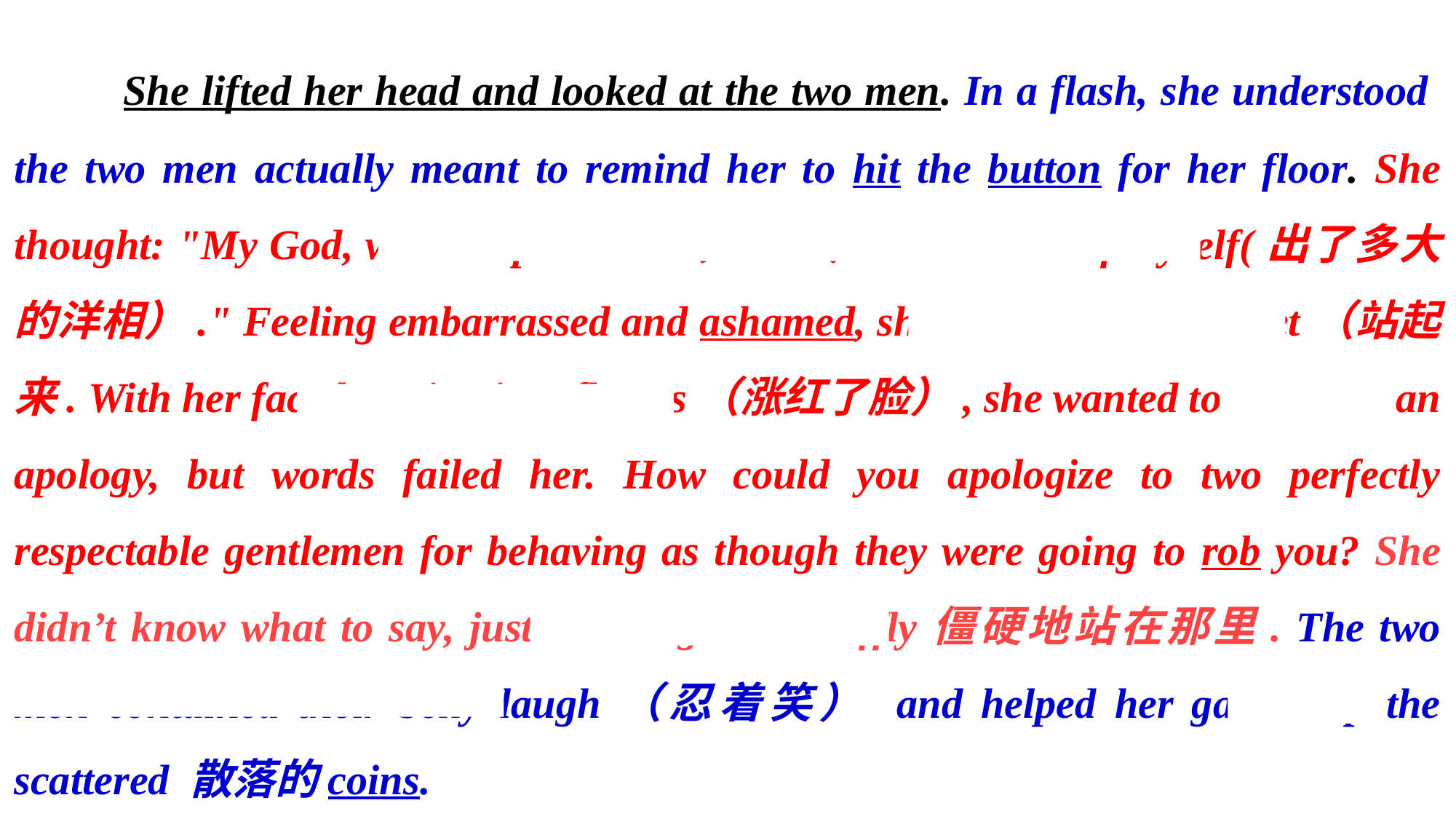

She lifted her head and looked at the two men. In a flash, she understood  the two men actually meant to remind her to hit the button for her floor. She thought: "My God, what a spectacle（scene） I've made of myself(出了多大的洋相）." Feeling embarrassed and ashamed, she struggled to her feet（站起来. With her face bursting into flames（涨红了脸）, she wanted to blurt out an apology, but words failed her. How could you apologize to two perfectly respectable gentlemen for behaving as though they were going to rob you? She didn’t know what to say, just standing there stiffly僵硬地站在那里. The two men contained their belly laugh（忍着笑） and helped her gather up the scattered 散落的coins.